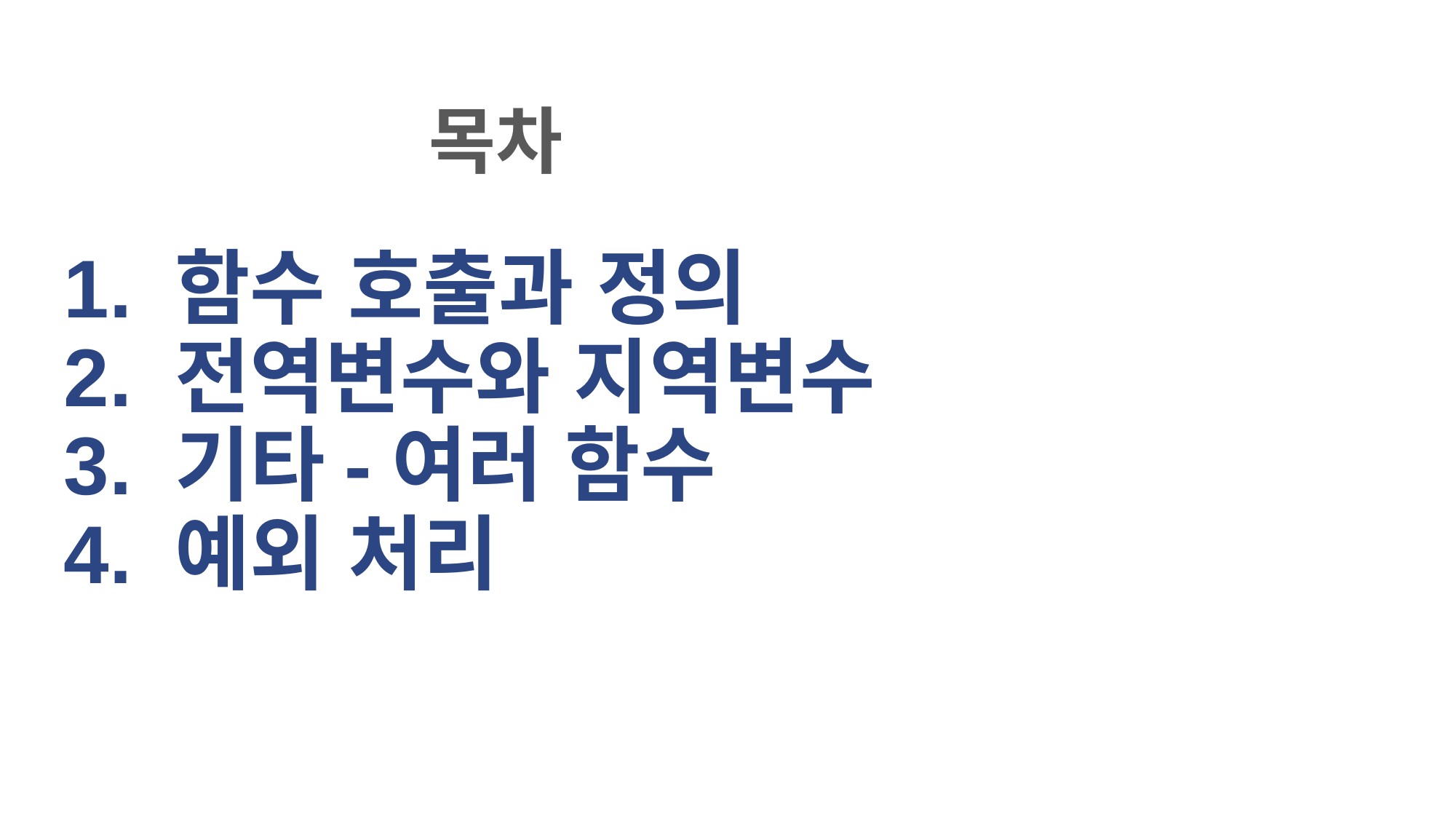

목차
# 1. 함수 호출과 정의 2. 전역변수와 지역변수 3. 기타-여러 함수 4. 예외 처리